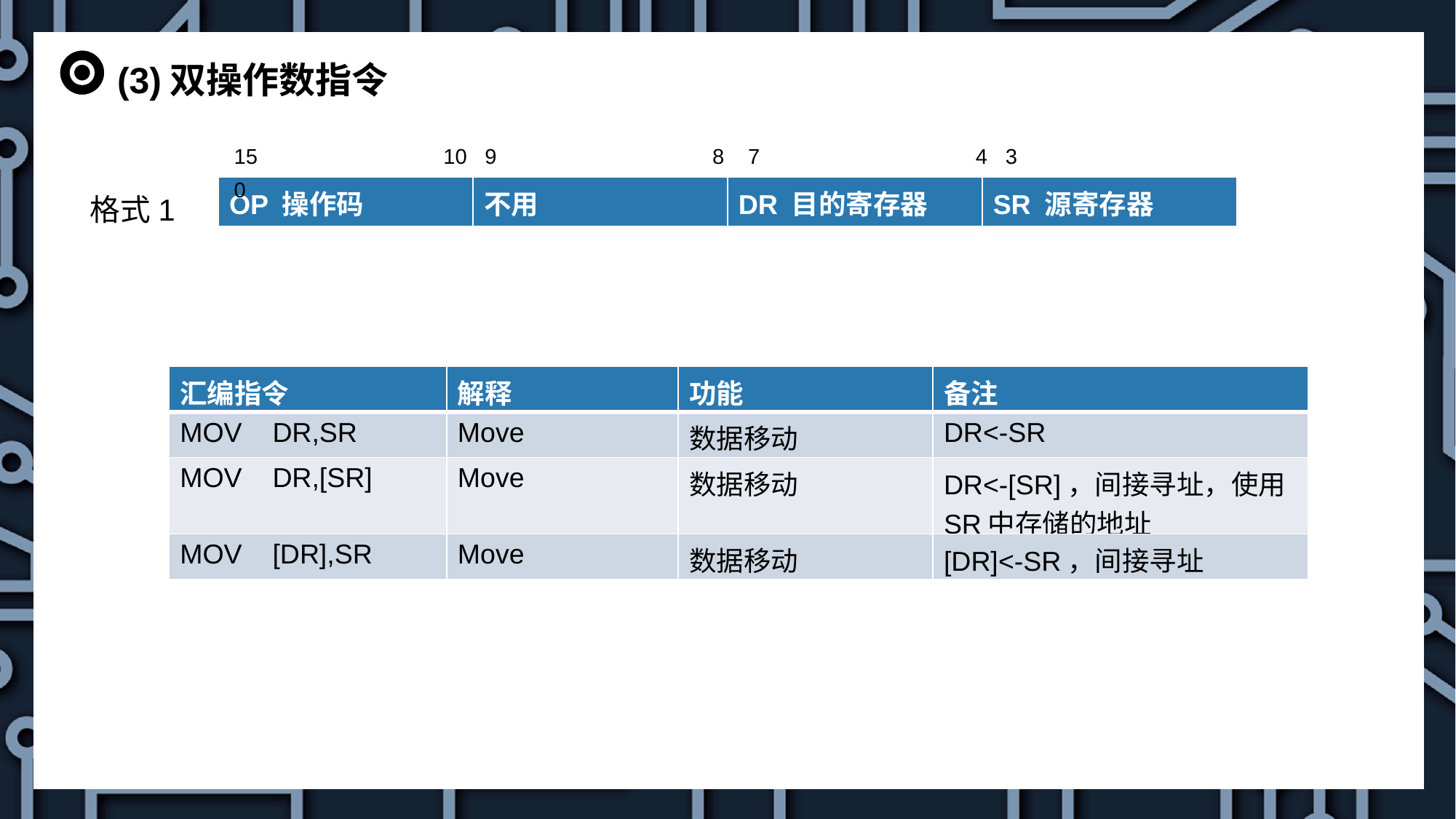

(3)双操作数指令

15                               10   9                                    8    7                                    4   3                                    0
格式1
| OP 操作码 | 不用 | DR 目的寄存器 | SR 源寄存器 |
| --- | --- | --- | --- |
| 汇编指令 | 解释 | 功能 | 备注 |
| --- | --- | --- | --- |
| MOV DR,SR | Move | 数据移动 | DR<-SR |
| MOV DR,[SR] | Move | 数据移动 | DR<-[SR]，间接寻址，使用SR中存储的地址 |
| MOV [DR],SR | Move | 数据移动 | [DR]<-SR，间接寻址 |